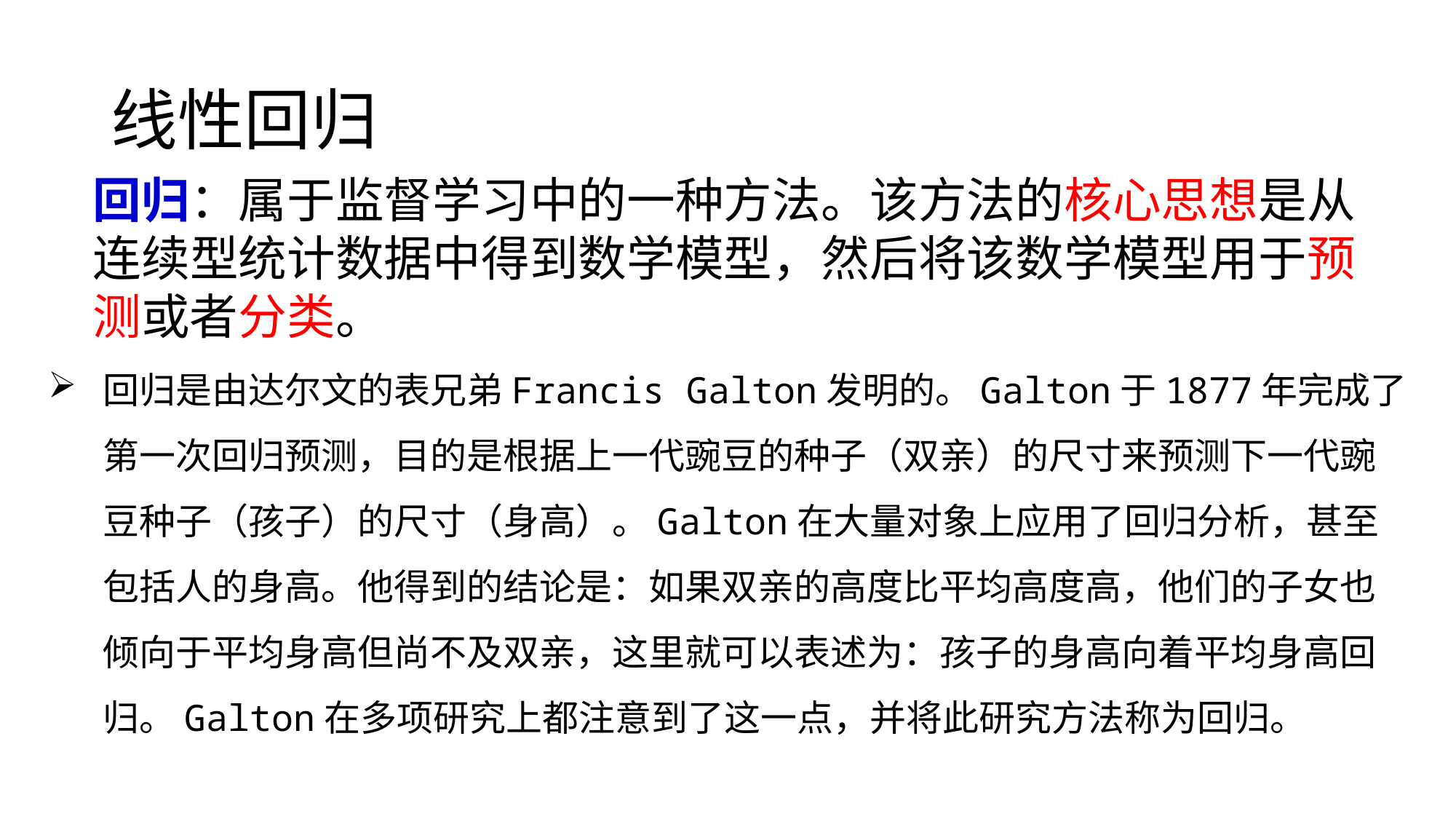

# 线性回归
回归：属于监督学习中的一种方法。该方法的核心思想是从连续型统计数据中得到数学模型，然后将该数学模型用于预测或者分类。
回归是由达尔文的表兄弟Francis Galton发明的。Galton于1877年完成了第一次回归预测，目的是根据上一代豌豆的种子（双亲）的尺寸来预测下一代豌豆种子（孩子）的尺寸（身高）。Galton在大量对象上应用了回归分析，甚至包括人的身高。他得到的结论是：如果双亲的高度比平均高度高，他们的子女也倾向于平均身高但尚不及双亲，这里就可以表述为：孩子的身高向着平均身高回归。Galton在多项研究上都注意到了这一点，并将此研究方法称为回归。